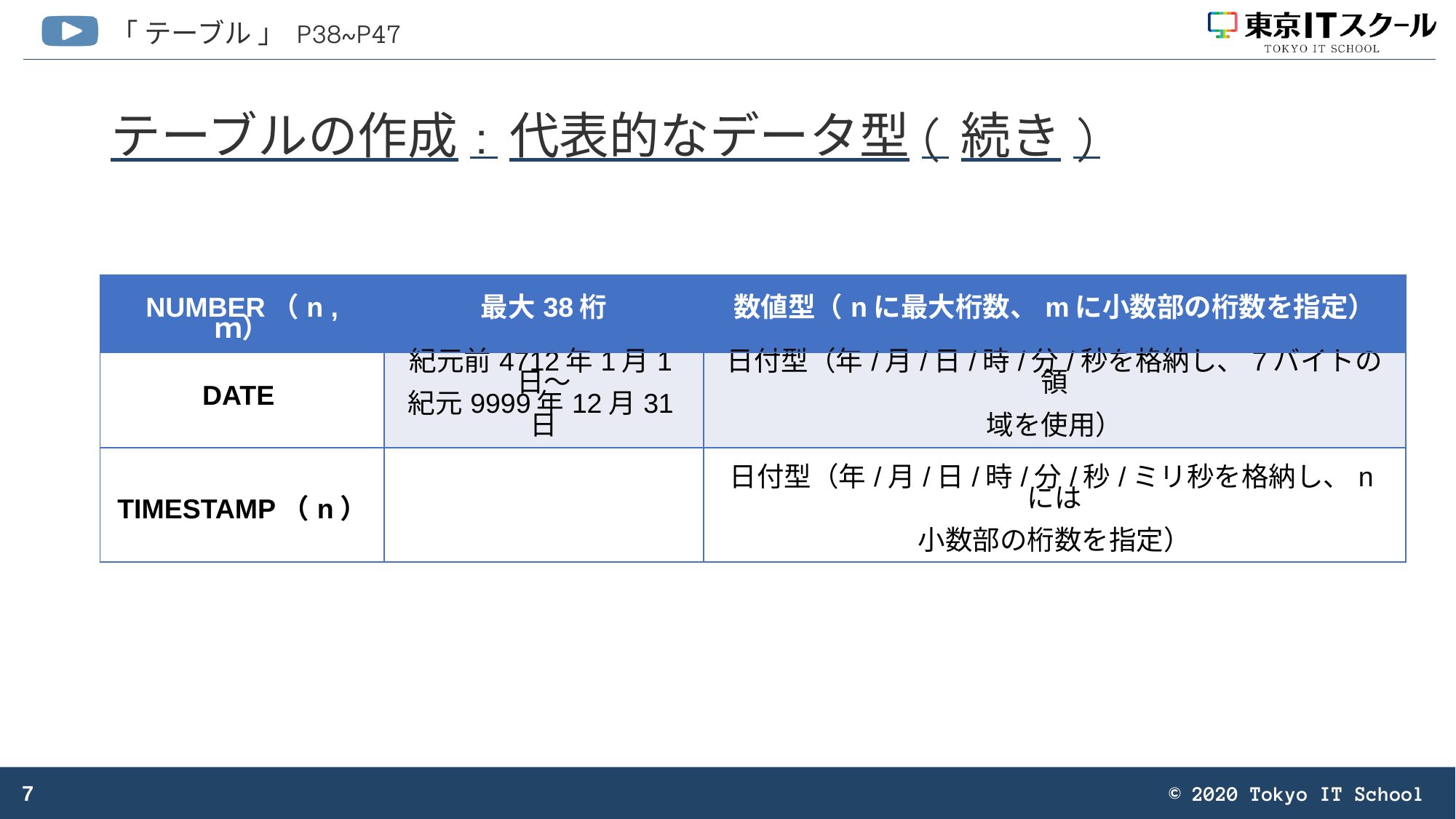

# テーブルの作成:代表的なデータ型(続き)
| NUMBER（n , ｍ） | 最大38桁 | 数値型（nに最大桁数、mに小数部の桁数を指定） |
| --- | --- | --- |
| DATE | 紀元前4712年1月1日～ 紀元9999年12月31日 | 日付型（年/月/日/時/分/秒を格納し、7バイトの領 域を使用） |
| TIMESTAMP（n） |  | 日付型（年/月/日/時/分/秒/ミリ秒を格納し、nには 小数部の桁数を指定） |
7